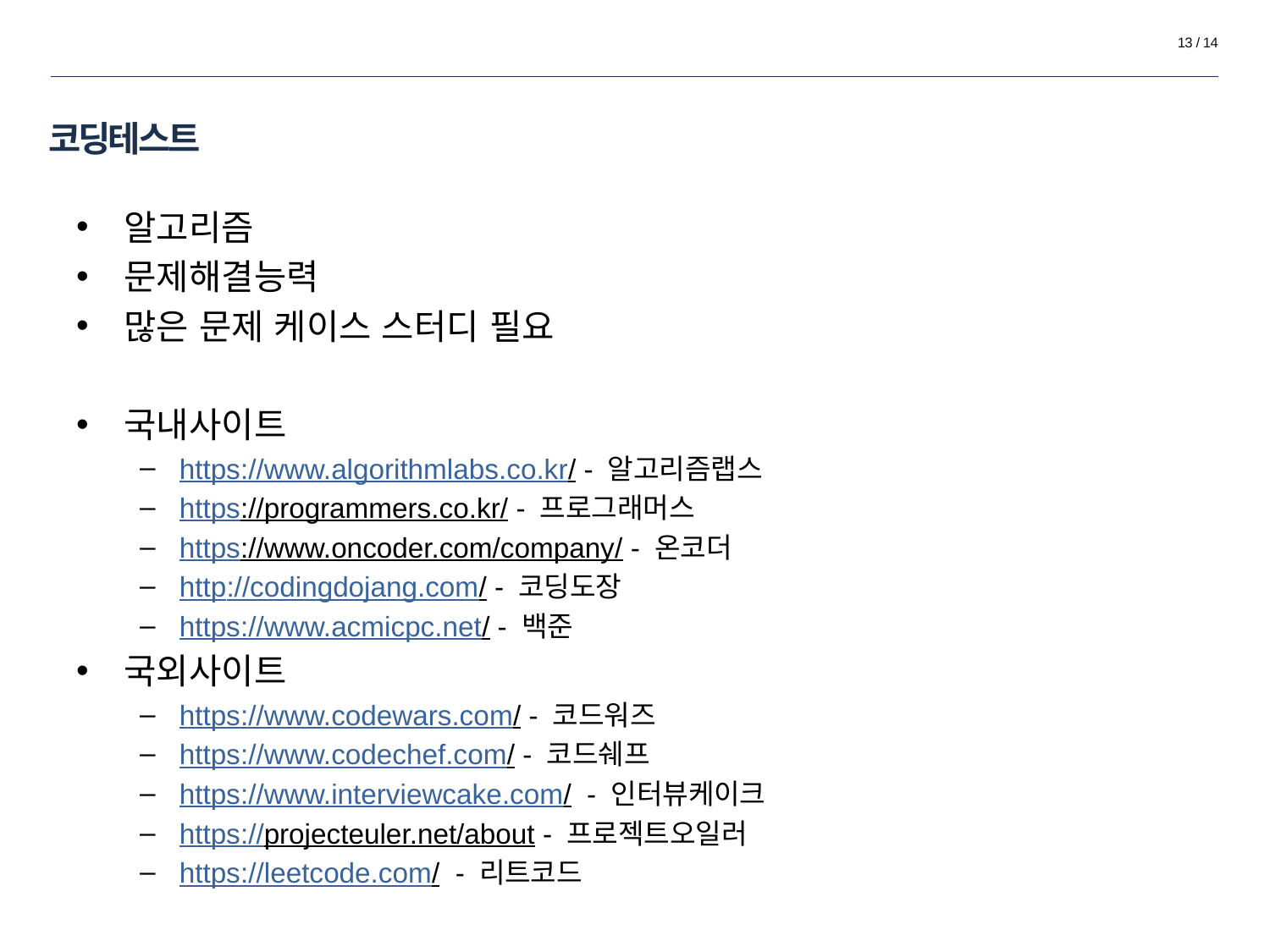

13 / 14
# 코딩테스트
알고리즘
문제해결능력
많은 문제 케이스 스터디 필요

국내사이트
https://www.algorithmlabs.co.kr/ - 알고리즘랩스
https://programmers.co.kr/ - 프로그래머스
https://www.oncoder.com/company/ - 온코더
http://codingdojang.com/ - 코딩도장
https://www.acmicpc.net/ - 백준
국외사이트
https://www.codewars.com/ - 코드워즈
https://www.codechef.com/ - 코드쉐프
https://www.interviewcake.com/  - 인터뷰케이크
https://projecteuler.net/about - 프로젝트오일러
https://leetcode.com/  - 리트코드